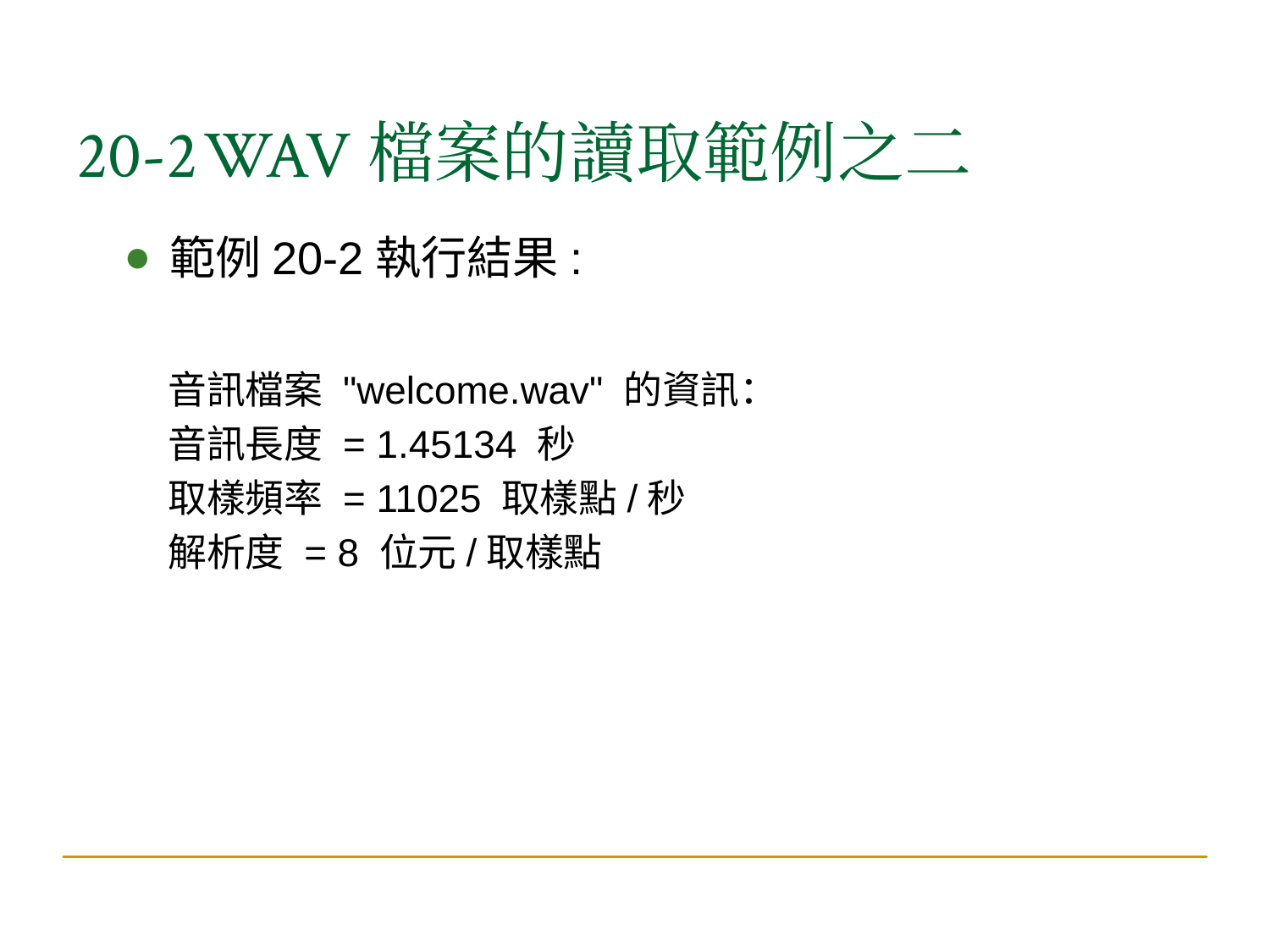

20-2	WAV檔案的讀取範例之二
範例20-2執行結果:

音訊檔案 "welcome.wav" 的資訊：
音訊長度 = 1.45134 秒
取樣頻率 = 11025 取樣點/秒
解析度 = 8 位元/取樣點